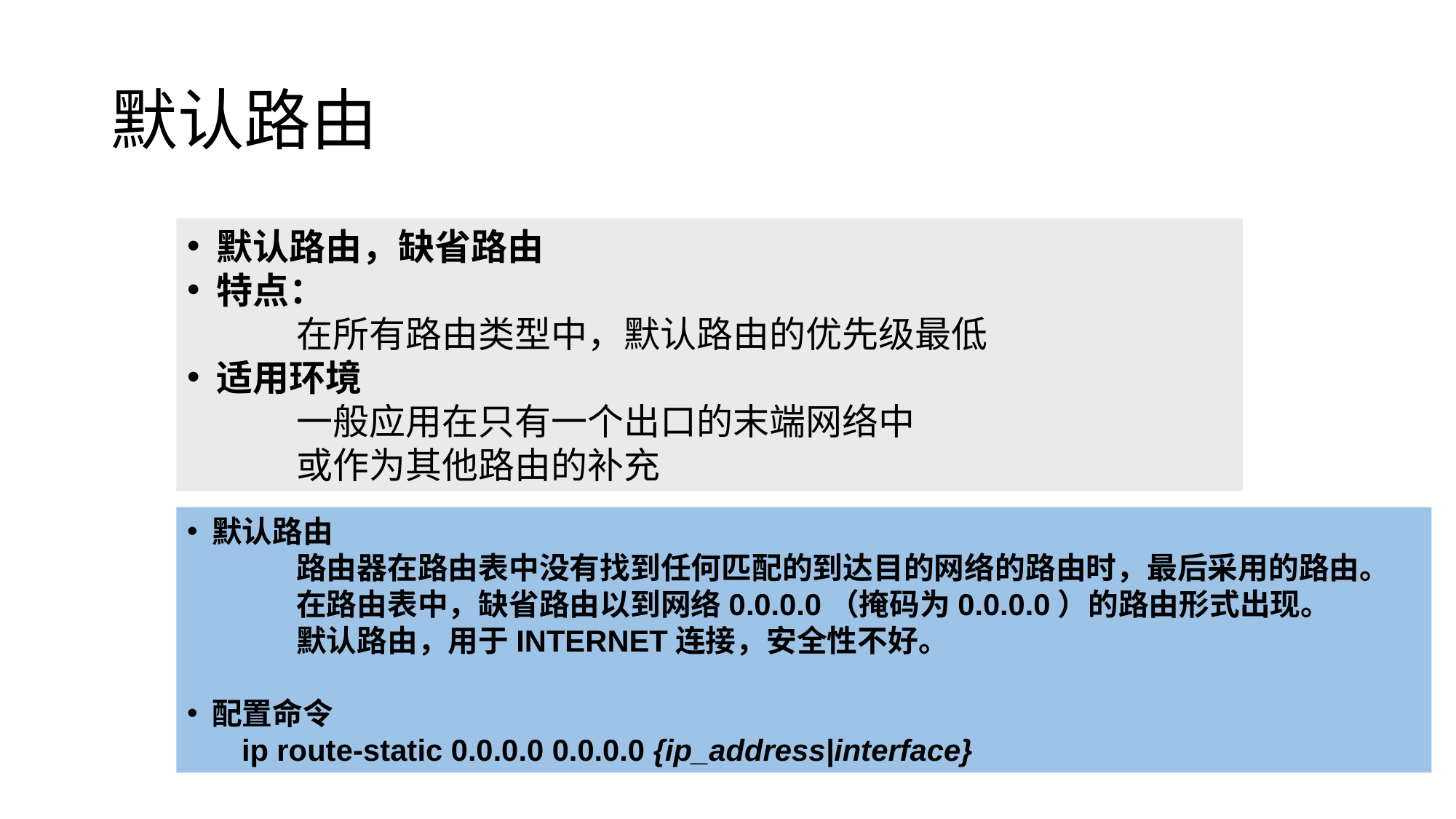

# 默认路由

 默认路由，缺省路由
 特点：
	在所有路由类型中，默认路由的优先级最低
 适用环境
	一般应用在只有一个出口的末端网络中
	或作为其他路由的补充
 默认路由
	路由器在路由表中没有找到任何匹配的到达目的网络的路由时，最后采用的路由。
	在路由表中，缺省路由以到网络0.0.0.0（掩码为0.0.0.0）的路由形式出现。
	默认路由，用于INTERNET连接，安全性不好。

 配置命令
ip route-static 0.0.0.0 0.0.0.0 {ip_address|interface}